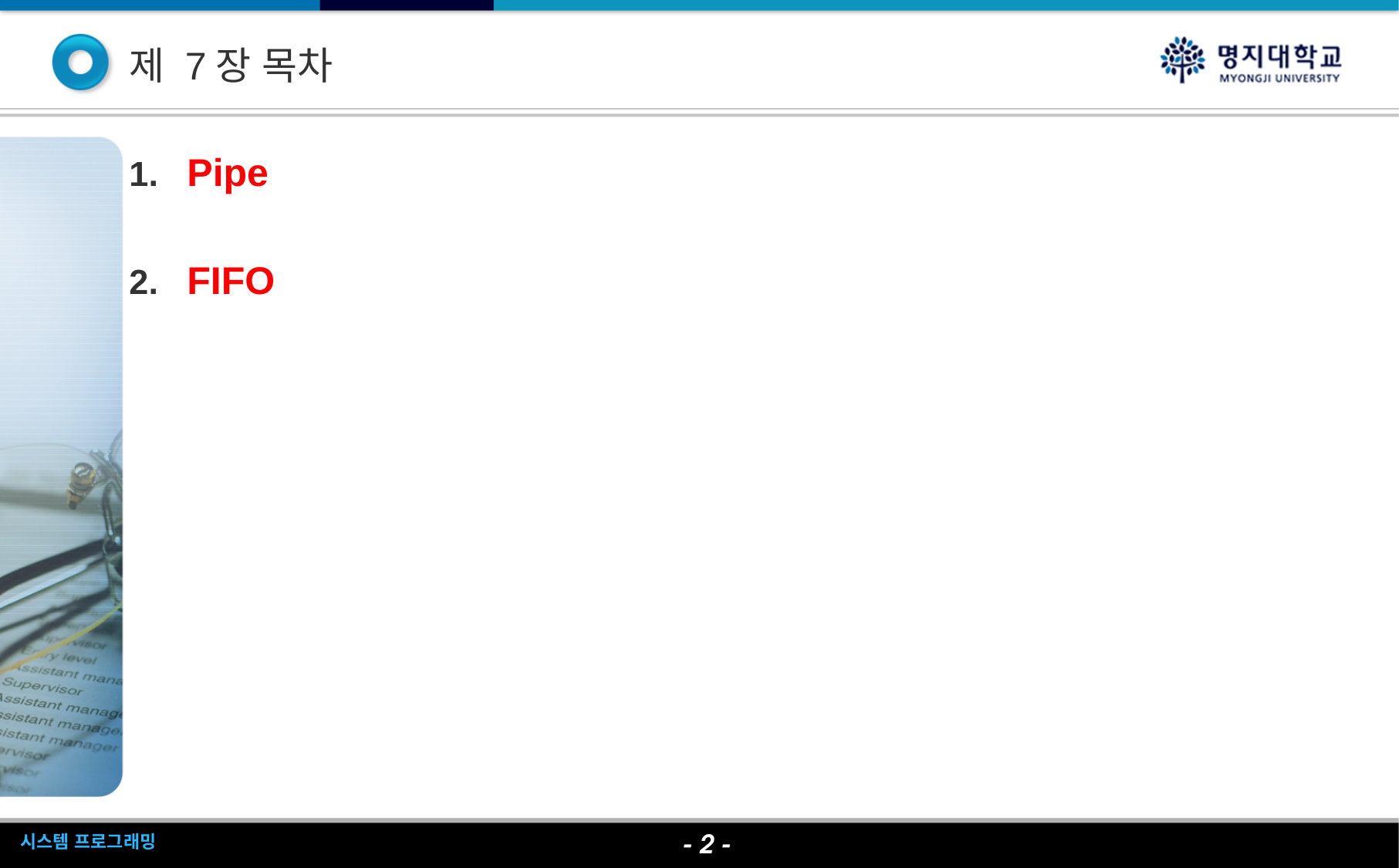

# 제 7장 목차
Pipe

FIFO
- 2 -